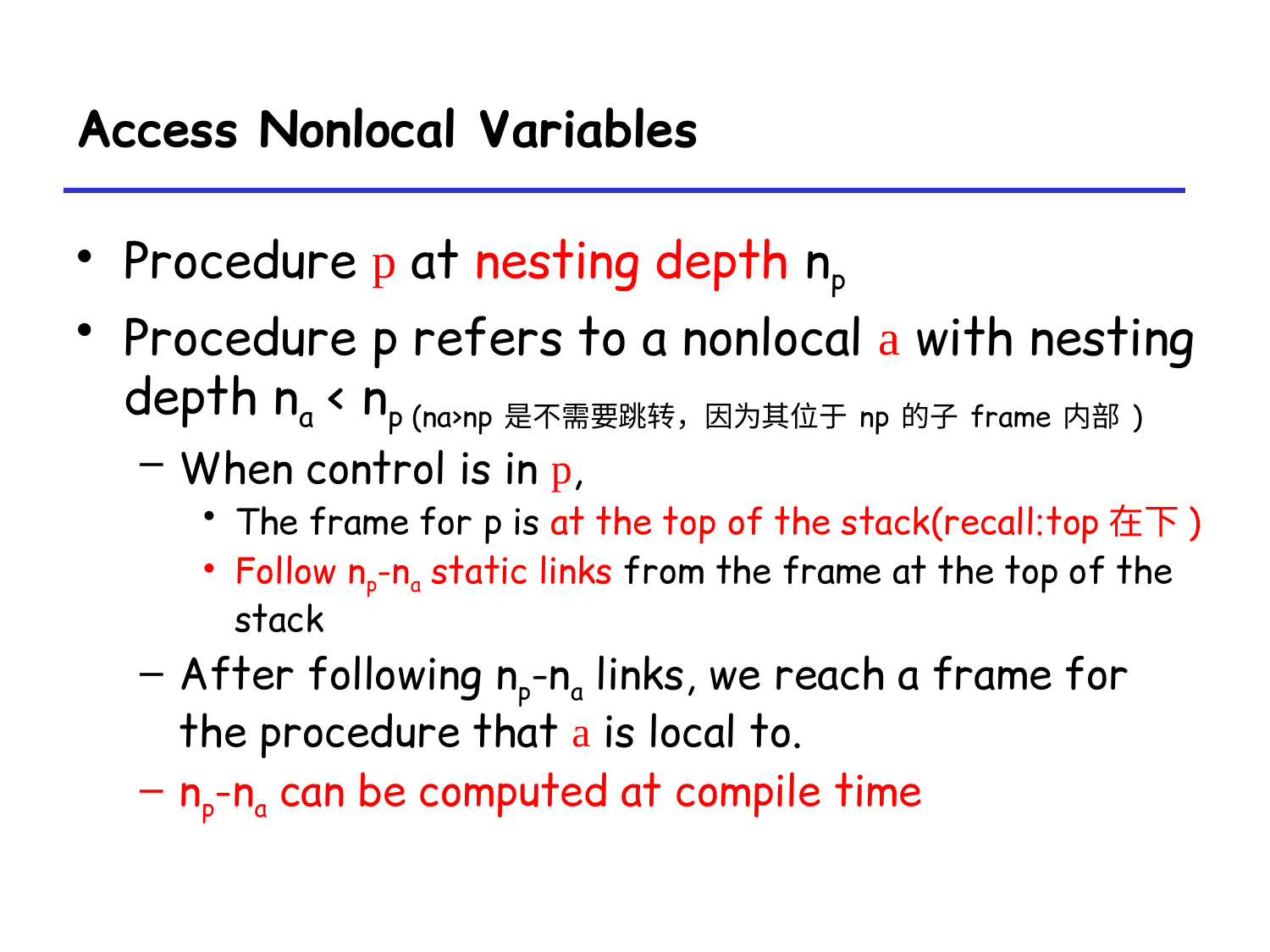

# Access Nonlocal Variables
Procedure p at nesting depth np
Procedure p refers to a nonlocal a with nesting depth na < np (na>np是不需要跳转，因为其位于np的子frame内部)
When control is in p,
The frame for p is at the top of the stack(recall:top在下)
Follow np-na static links from the frame at the top of the stack
After following np-na links, we reach a frame for the procedure that a is local to.
np-na can be computed at compile time
40